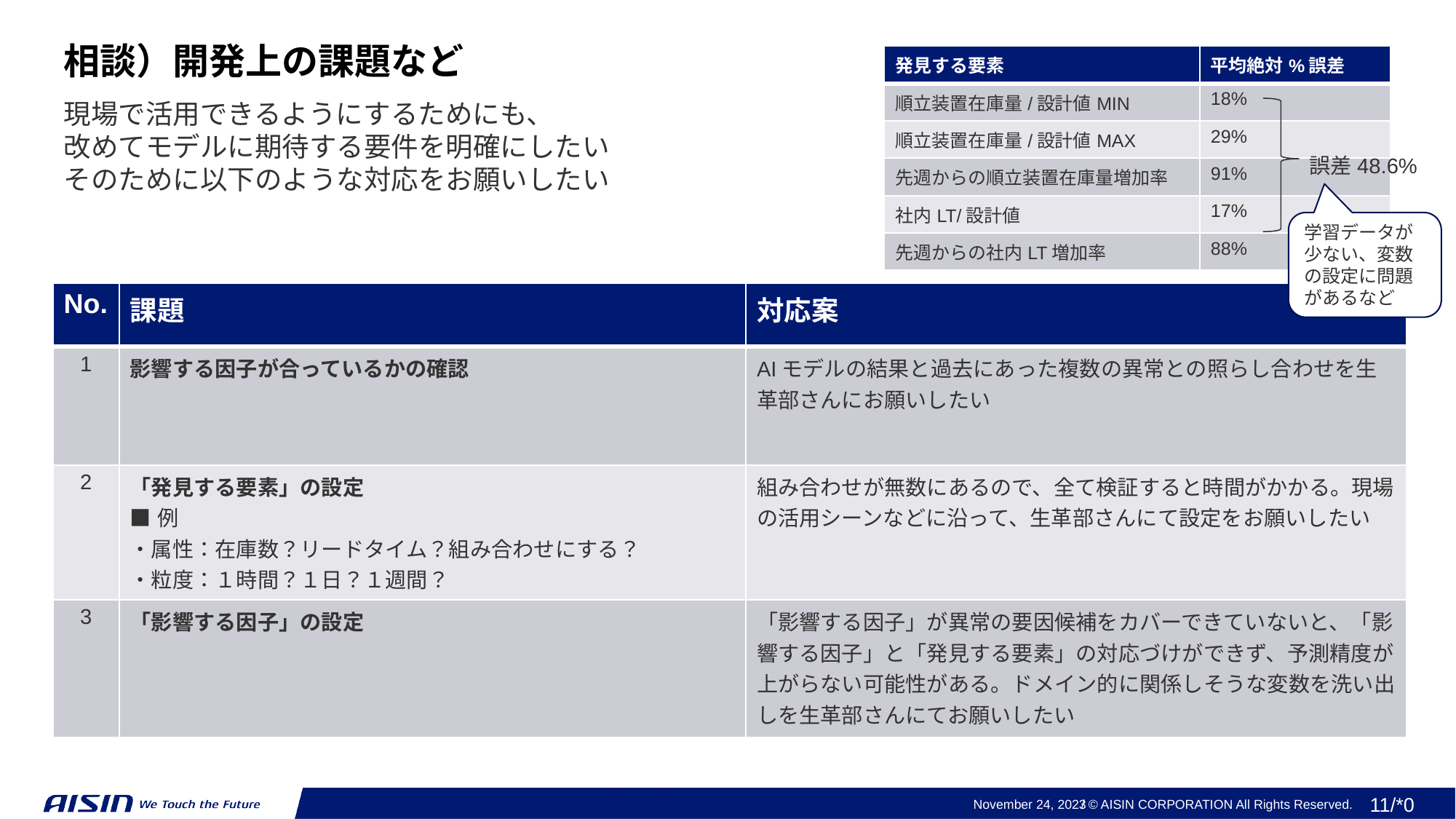

相談）開発上の課題など
| 発見する要素 | 平均絶対%誤差 |
| --- | --- |
| 順立装置在庫量/設計値MIN | 18% |
| 順立装置在庫量/設計値MAX | 29% |
| 先週からの順立装置在庫量増加率 | 91% |
| 社内LT/設計値 | 17% |
| 先週からの社内LT増加率 | 88% |
現場で活用できるようにするためにも、
改めてモデルに期待する要件を明確にしたい
そのために以下のような対応をお願いしたい

誤差48.6%
学習データが少ない、変数の設定に問題があるなど
| No. | 課題 | 対応案 |
| --- | --- | --- |
| 1 | 影響する因子が合っているかの確認 | AIモデルの結果と過去にあった複数の異常との照らし合わせを生革部さんにお願いしたい |
| 2 | 「発見する要素」の設定 ■例 ・属性：在庫数？リードタイム？組み合わせにする？ ・粒度：１時間？１日？１週間？ | 組み合わせが無数にあるので、全て検証すると時間がかかる。現場の活用シーンなどに沿って、生革部さんにて設定をお願いしたい |
| 3 | 「影響する因子」の設定 | 「影響する因子」が異常の要因候補をカバーできていないと、「影響する因子」と「発見する要素」の対応づけができず、予測精度が上がらない可能性がある。ドメイン的に関係しそうな変数を洗い出しを生革部さんにてお願いしたい |
November 24, 2023